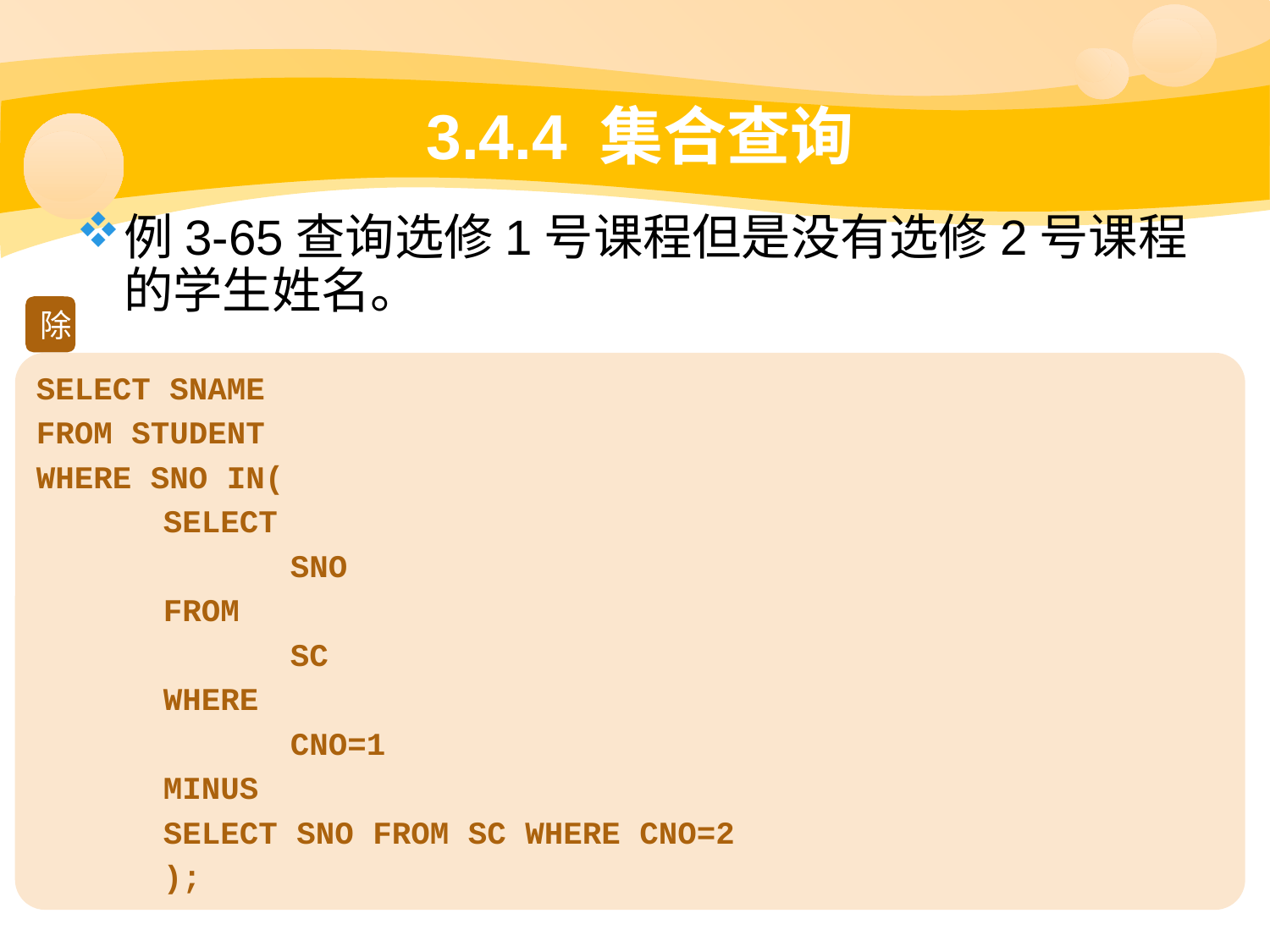

# 3.4.4 集合查询
例3-65查询选修1号课程但是没有选修2号课程的学生姓名。

除
SELECT SNAME
FROM STUDENT
WHERE SNO IN(
	SELECT
		SNO
	FROM
		SC
	WHERE
		CNO=1
	MINUS
	SELECT SNO FROM SC WHERE CNO=2
	);